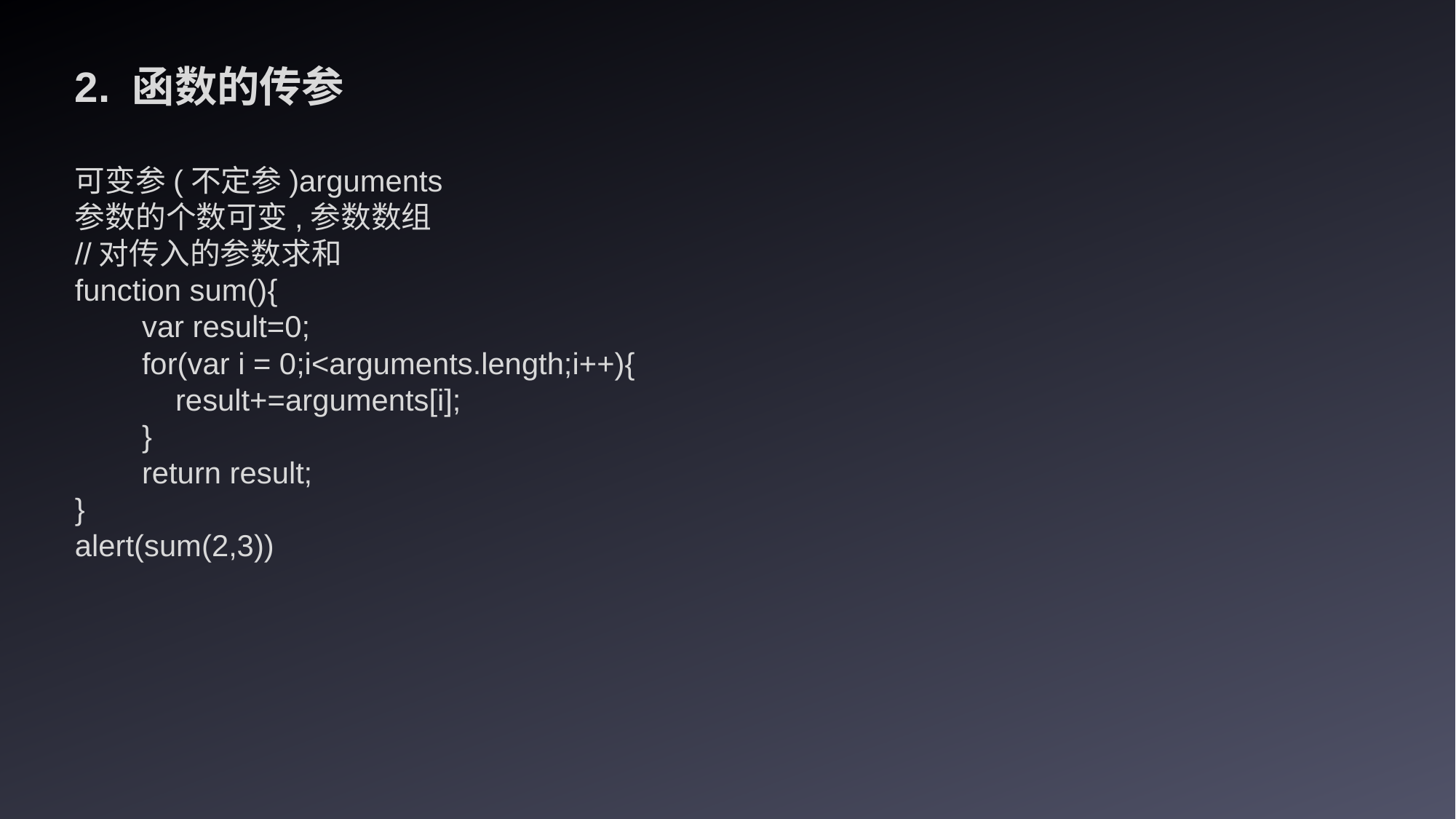

2. 函数的传参

可变参(不定参)arguments
参数的个数可变,参数数组
//对传入的参数求和
function sum(){
        var result=0;
        for(var i = 0;i<arguments.length;i++){
            result+=arguments[i];
        }
        return result;
}
alert(sum(2,3))